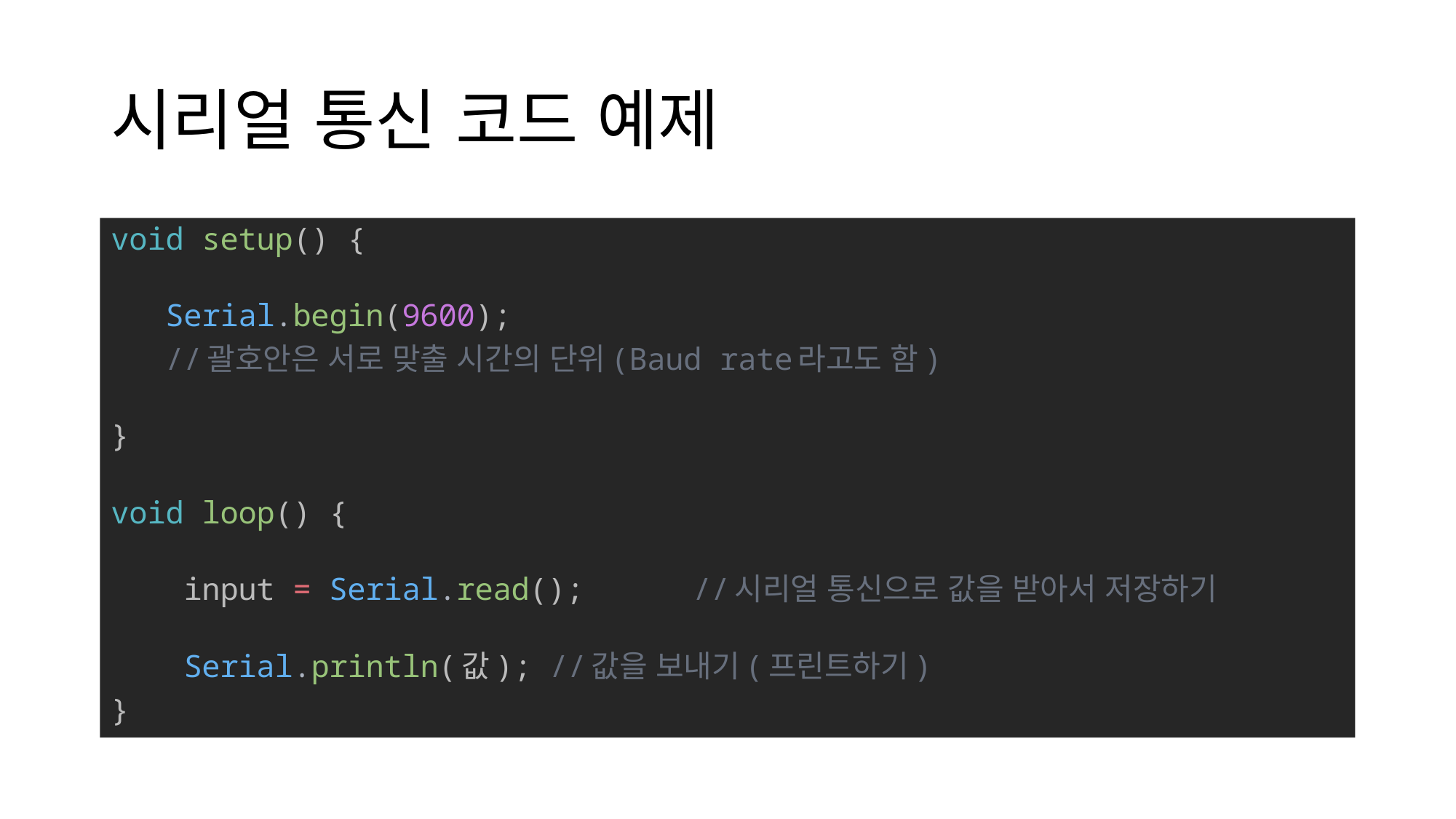

# 시리얼 통신 코드 예제
void setup() {
   Serial.begin(9600);
   //괄호안은 서로 맞출 시간의 단위(Baud rate라고도 함)
}
void loop() {
    input = Serial.read();      //시리얼 통신으로 값을 받아서 저장하기
    Serial.println(값); //값을 보내기(프린트하기)
}